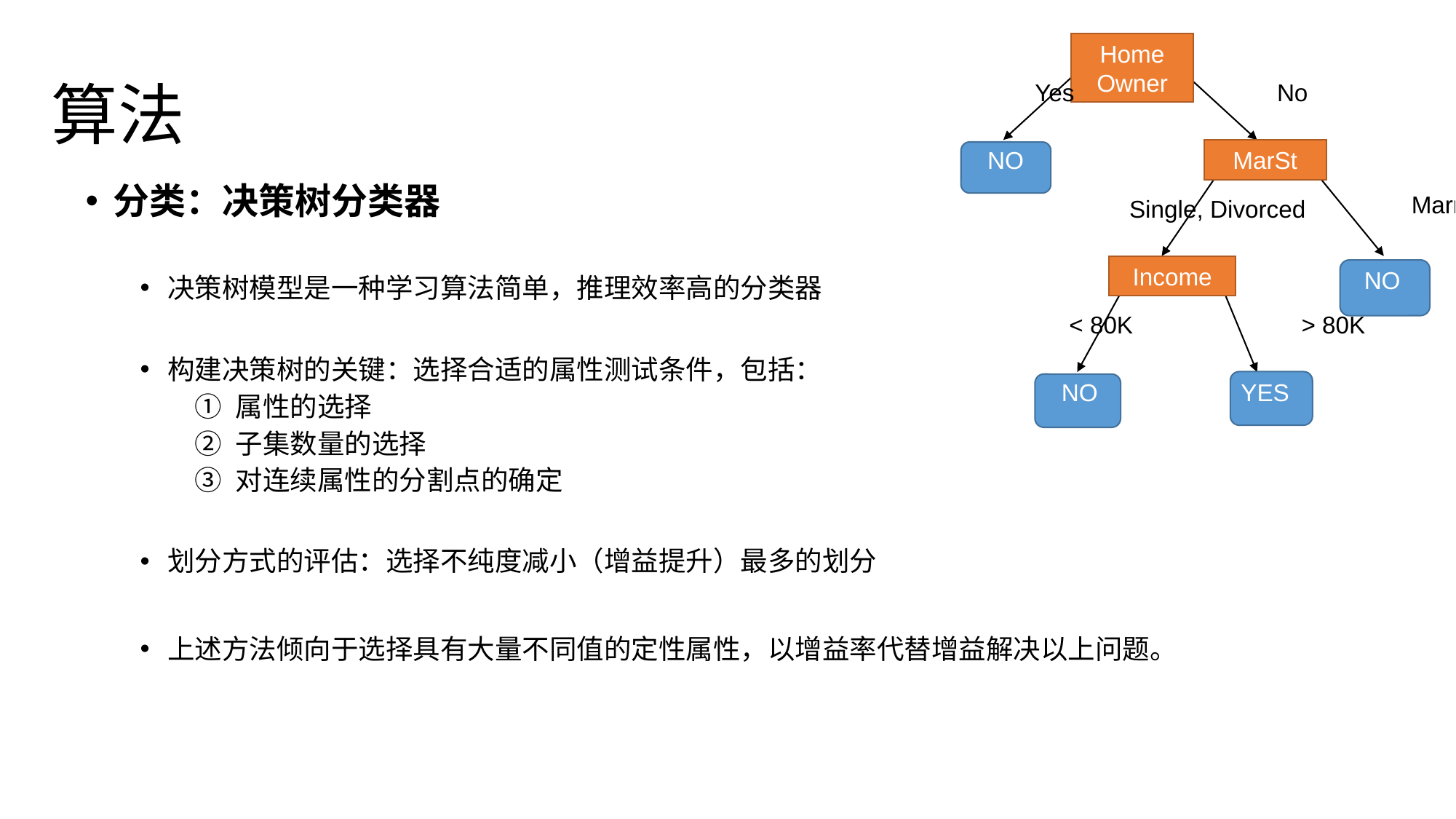

Home Owner
Yes
No

NO
MarSt

Married
Single, Divorced
Income
NO

< 80K
> 80K
YES

NO

# 算法
分类：决策树分类器

决策树模型是一种学习算法简单，推理效率高的分类器

构建决策树的关键：选择合适的属性测试条件，包括：
属性的选择
子集数量的选择
对连续属性的分割点的确定

划分方式的评估：选择不纯度减小（增益提升）最多的划分

上述方法倾向于选择具有大量不同值的定性属性，以增益率代替增益解决以上问题。